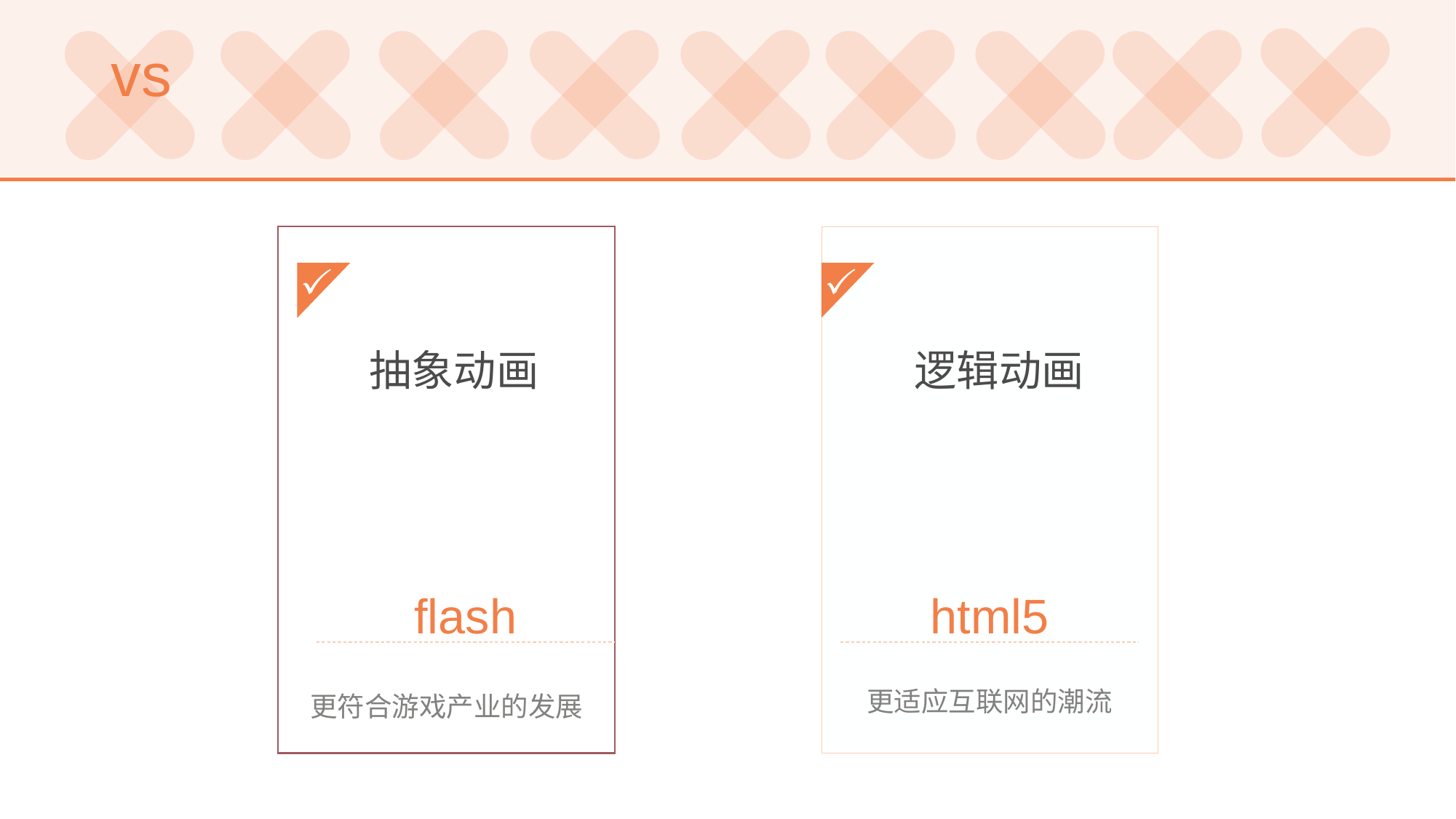

vs

更适应互联网的潮流

更符合游戏产业的发展

  抽象动画

  逻辑动画

flash
html5